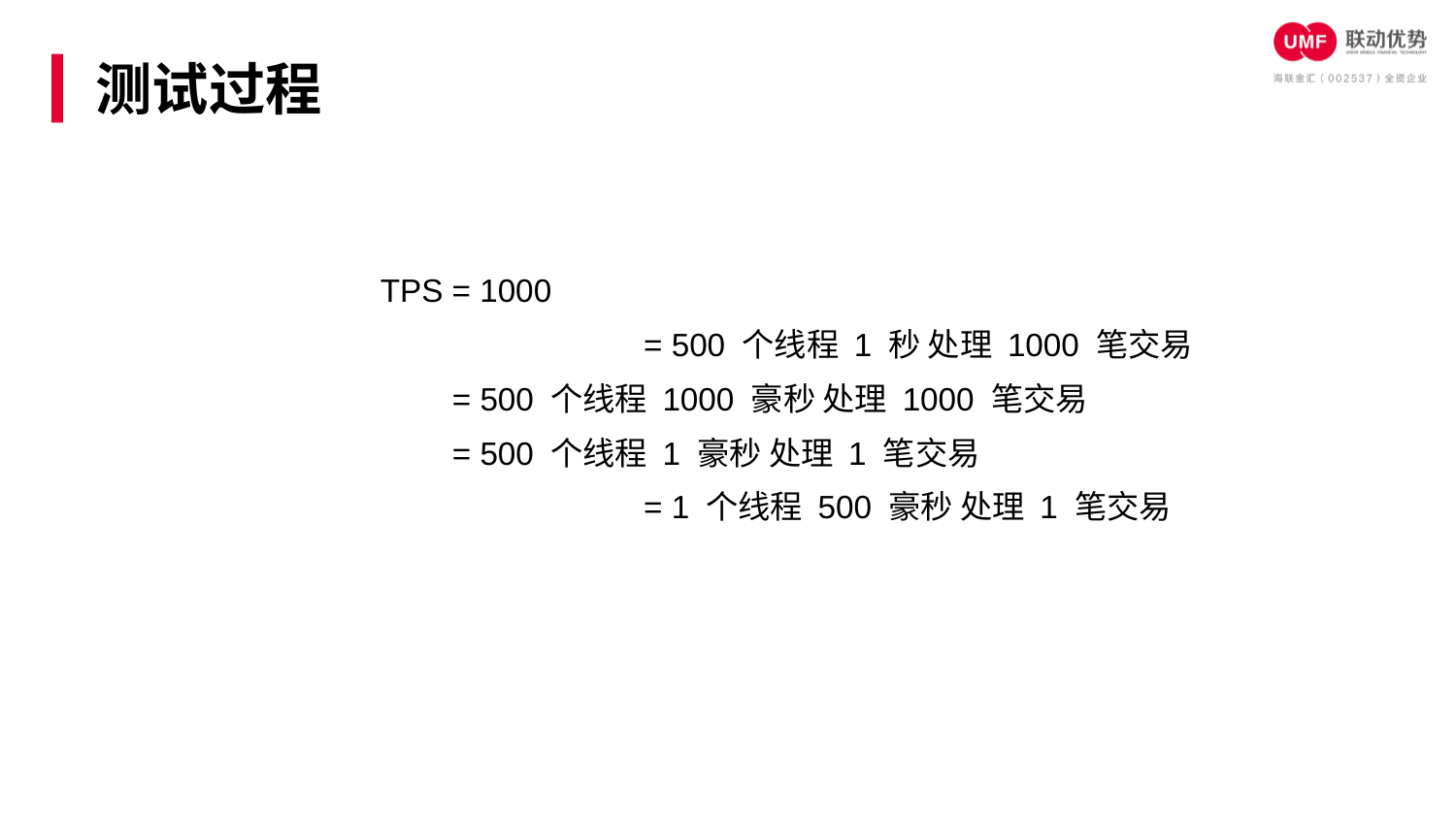

测试过程
TPS = 1000
		  = 500 个线程 1 秒 处理 1000 笔交易
        = 500 个线程 1000 豪秒 处理 1000 笔交易
        = 500 个线程 1 豪秒 处理 1 笔交易
		  = 1 个线程 500 豪秒 处理 1 笔交易